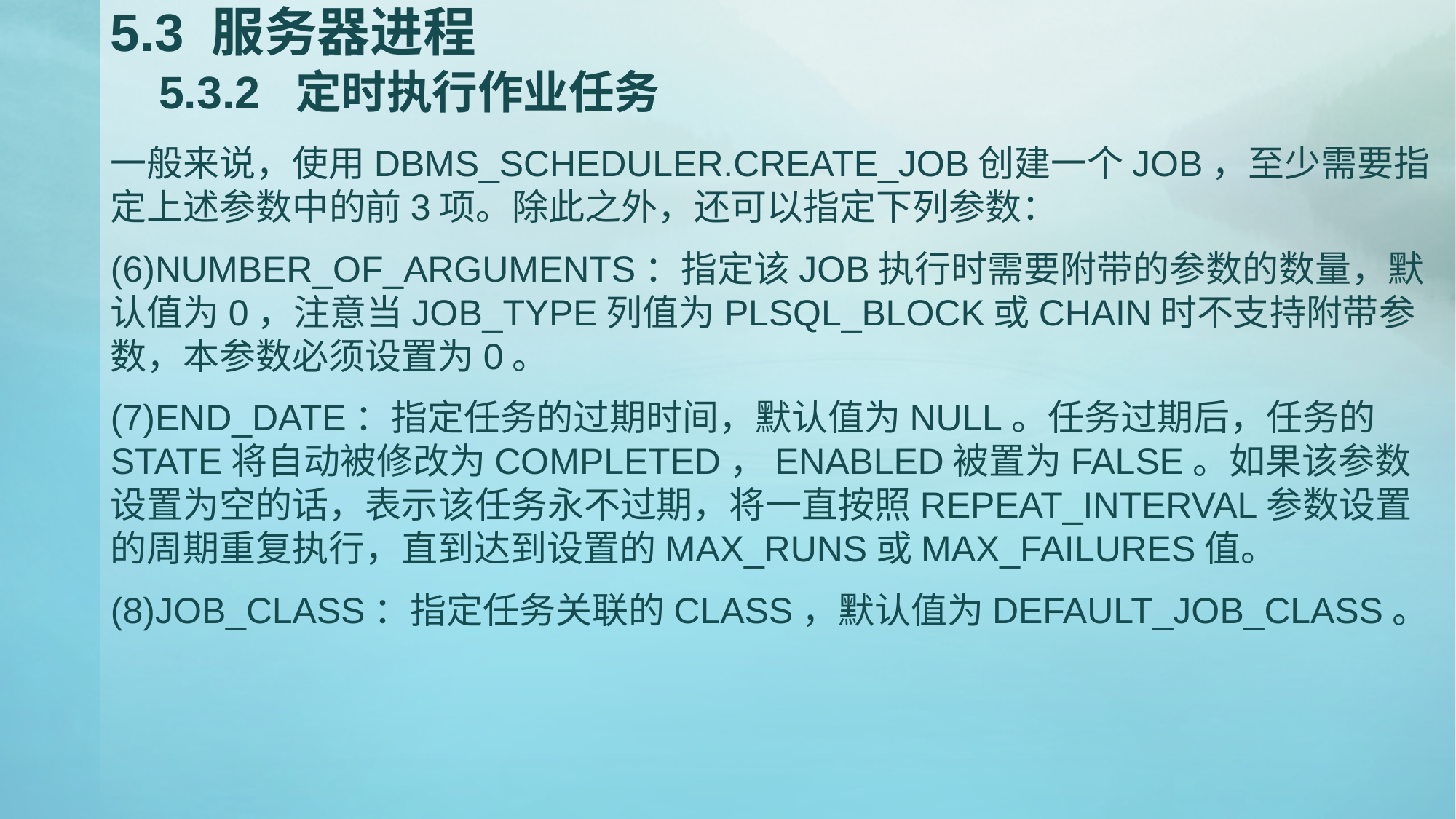

# 5.3 服务器进程 5.3.2  定时执行作业任务
一般来说，使用DBMS_SCHEDULER.CREATE_JOB创建一个JOB，至少需要指定上述参数中的前3项。除此之外，还可以指定下列参数：
(6)NUMBER_OF_ARGUMENTS：指定该JOB执行时需要附带的参数的数量，默认值为0，注意当JOB_TYPE列值为PLSQL_BLOCK或CHAIN时不支持附带参数，本参数必须设置为0。
(7)END_DATE：指定任务的过期时间，默认值为NULL。任务过期后，任务的STATE将自动被修改为COMPLETED，ENABLED被置为FALSE。如果该参数设置为空的话，表示该任务永不过期，将一直按照REPEAT_INTERVAL参数设置的周期重复执行，直到达到设置的MAX_RUNS或MAX_FAILURES值。
(8)JOB_CLASS：指定任务关联的CLASS，默认值为DEFAULT_JOB_CLASS。